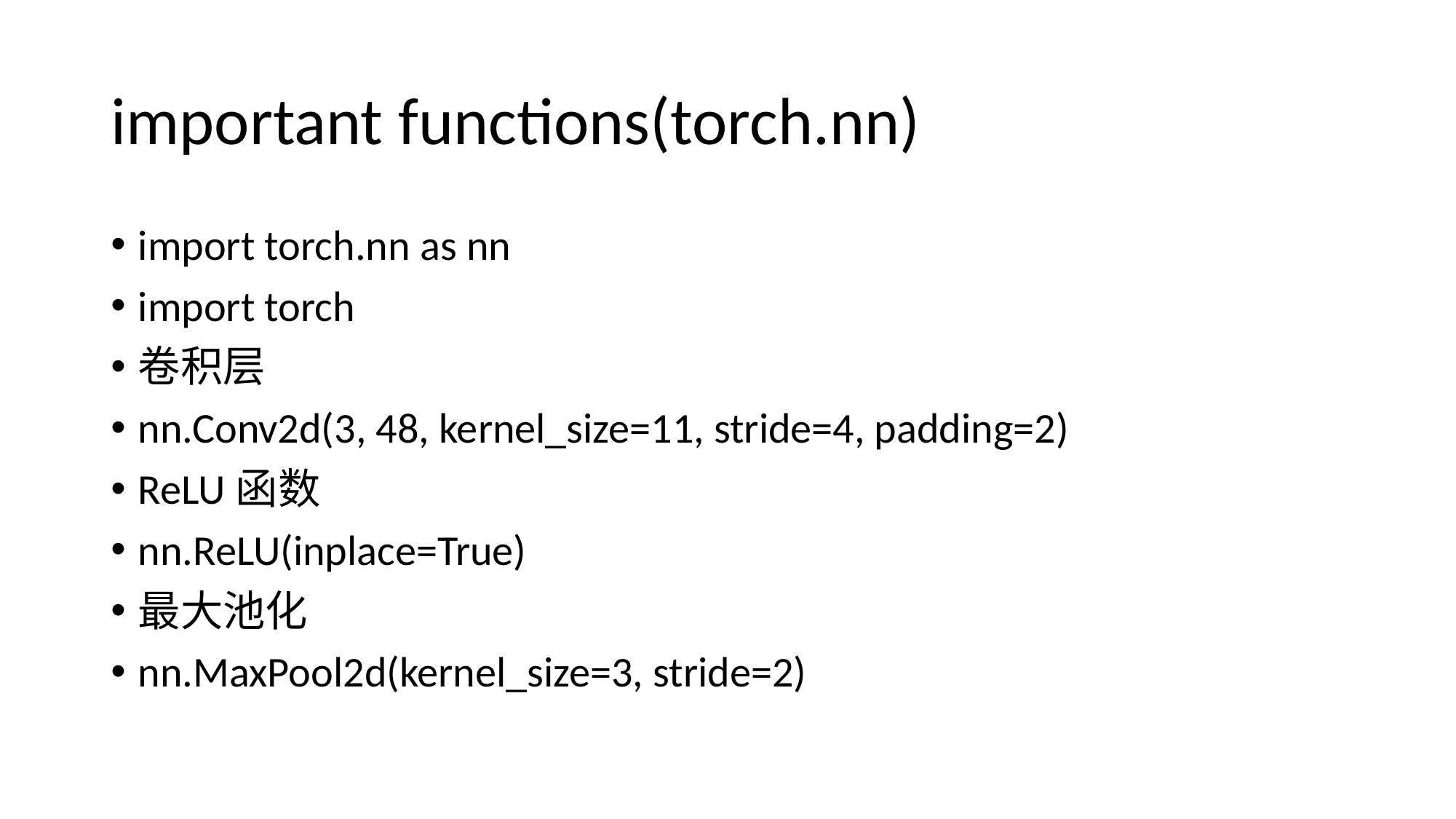

# important functions(torch.nn)
import torch.nn as nn
import torch
卷积层
nn.Conv2d(3, 48, kernel_size=11, stride=4, padding=2)
ReLU函数
nn.ReLU(inplace=True)
最大池化
nn.MaxPool2d(kernel_size=3, stride=2)